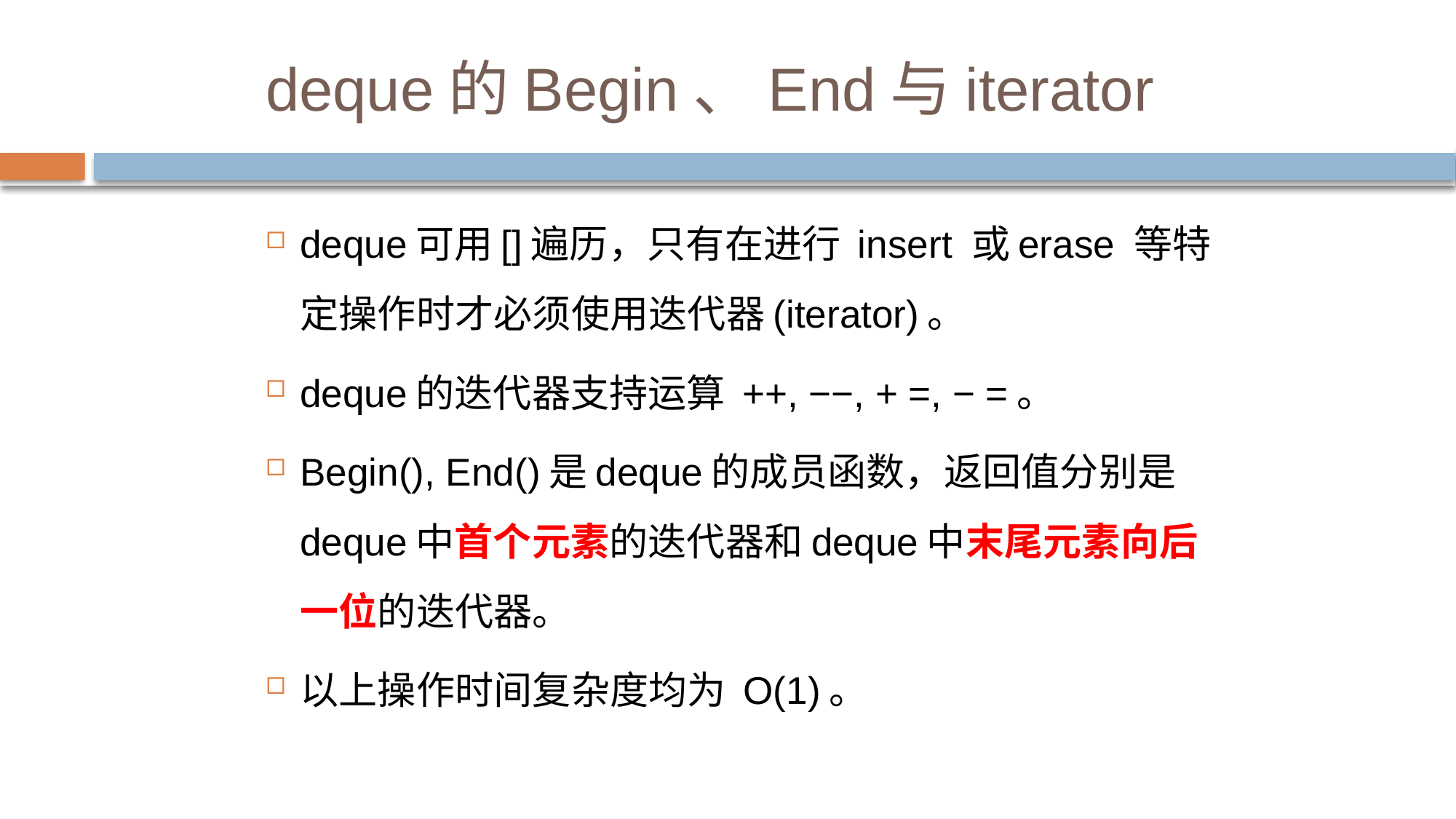

# deque的Begin、End与iterator
deque可用[]遍历，只有在进行 insert 或erase 等特定操作时才必须使用迭代器(iterator)。
deque的迭代器支持运算 ++, −−, + =, − =。
Begin(), End()是deque的成员函数，返回值分别是deque中首个元素的迭代器和deque中末尾元素向后一位的迭代器。
以上操作时间复杂度均为 O(1)。